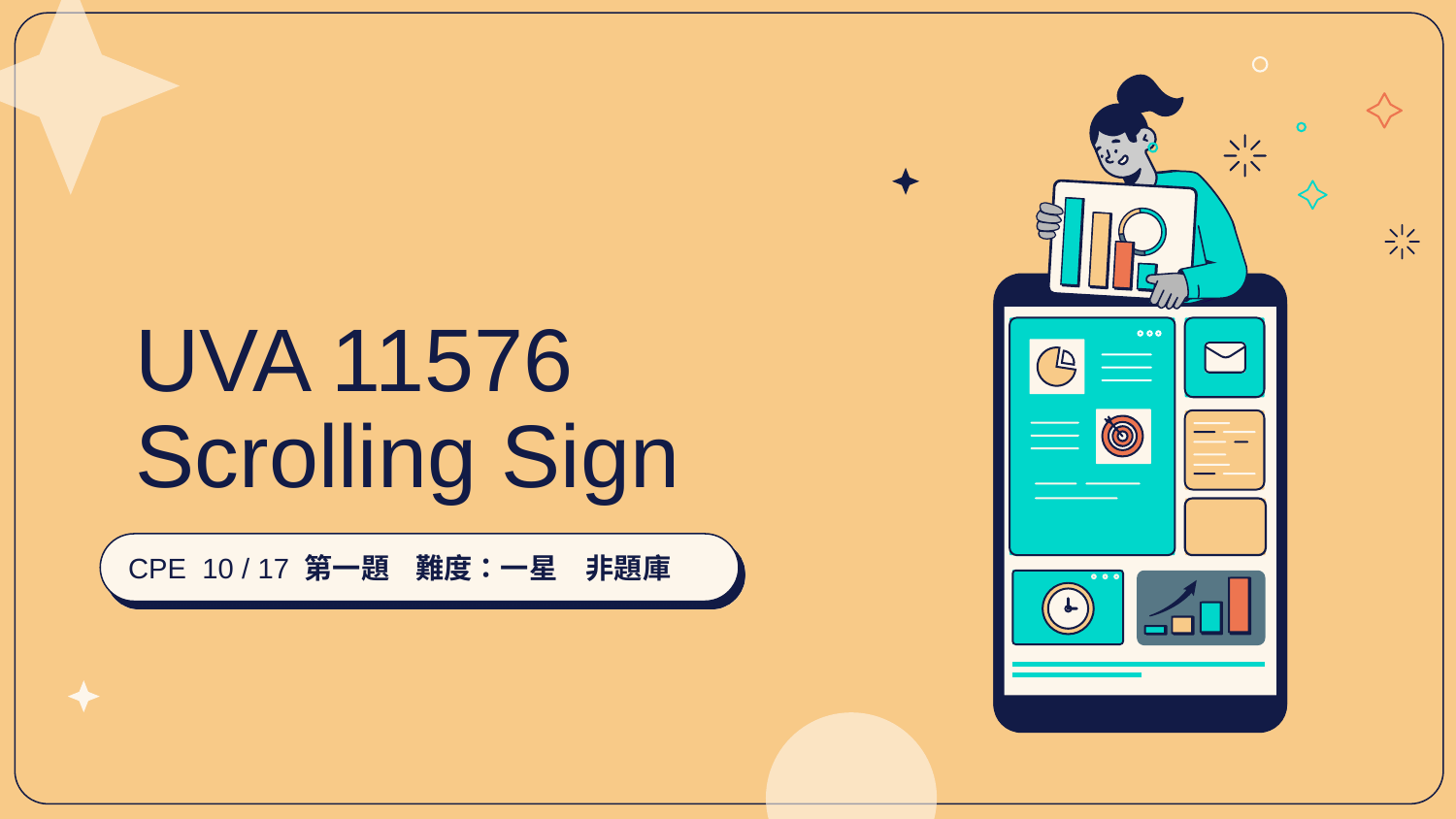

# UVA 11576 Scrolling Sign

CPE  10 / 17 第一題    難度：一星　非題庫